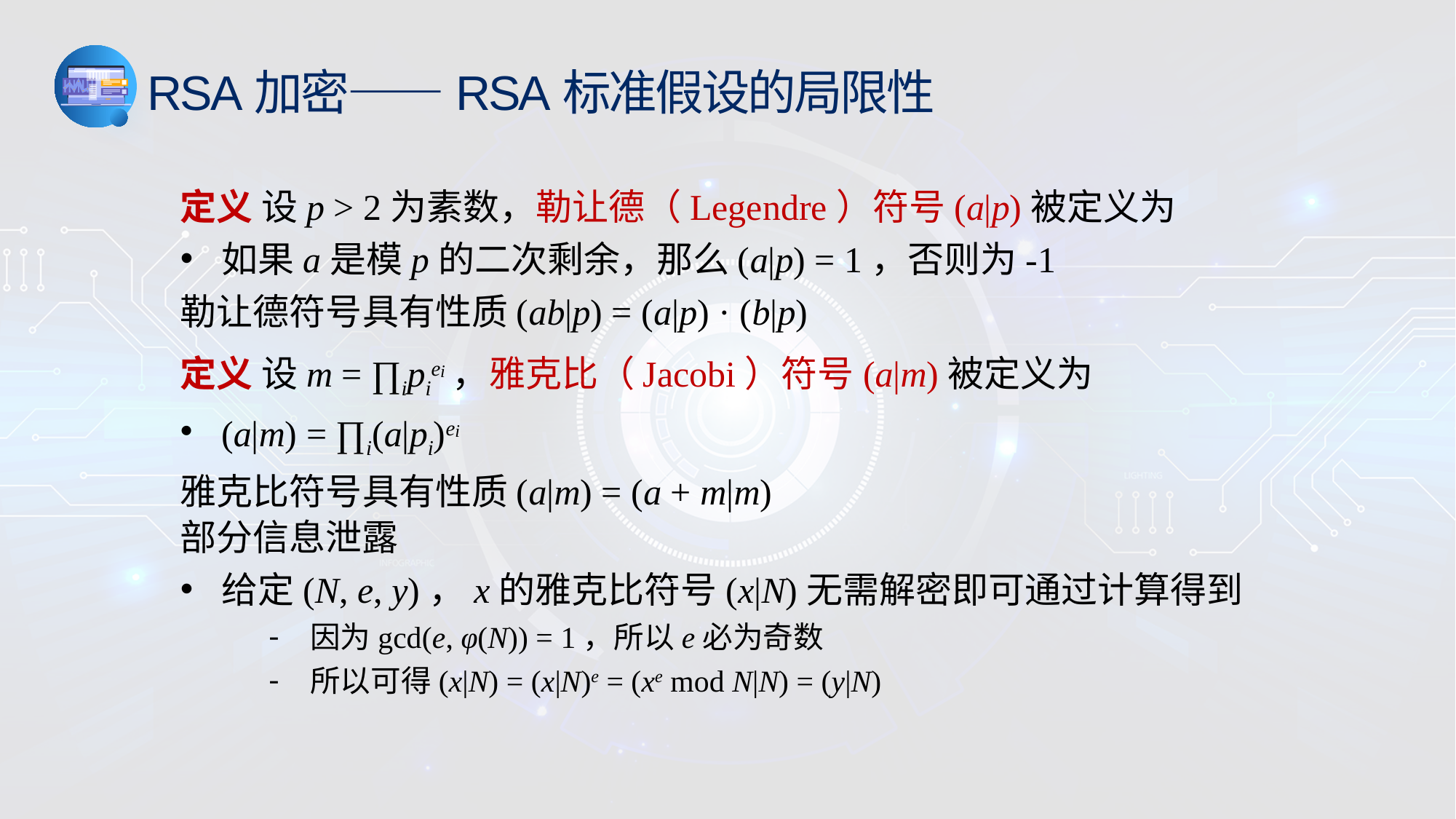

RSA加密——RSA标准假设的局限性

定义 设p > 2为素数，勒让德（Legendre）符号(a|p)被定义为
如果a是模p的二次剩余，那么(a|p) = 1，否则为-1
勒让德符号具有性质(ab|p) = (a|p) · (b|p)
定义 设m = ∏ipiei，雅克比（Jacobi）符号(a|m)被定义为
(a|m) = ∏i(a|pi)ei
雅克比符号具有性质(a|m) = (a + m|m)
部分信息泄露
给定(N, e, y)，x的雅克比符号(x|N)无需解密即可通过计算得到
因为gcd(e, φ(N)) = 1，所以e必为奇数
所以可得(x|N) = (x|N)e = (xe mod N|N) = (y|N)